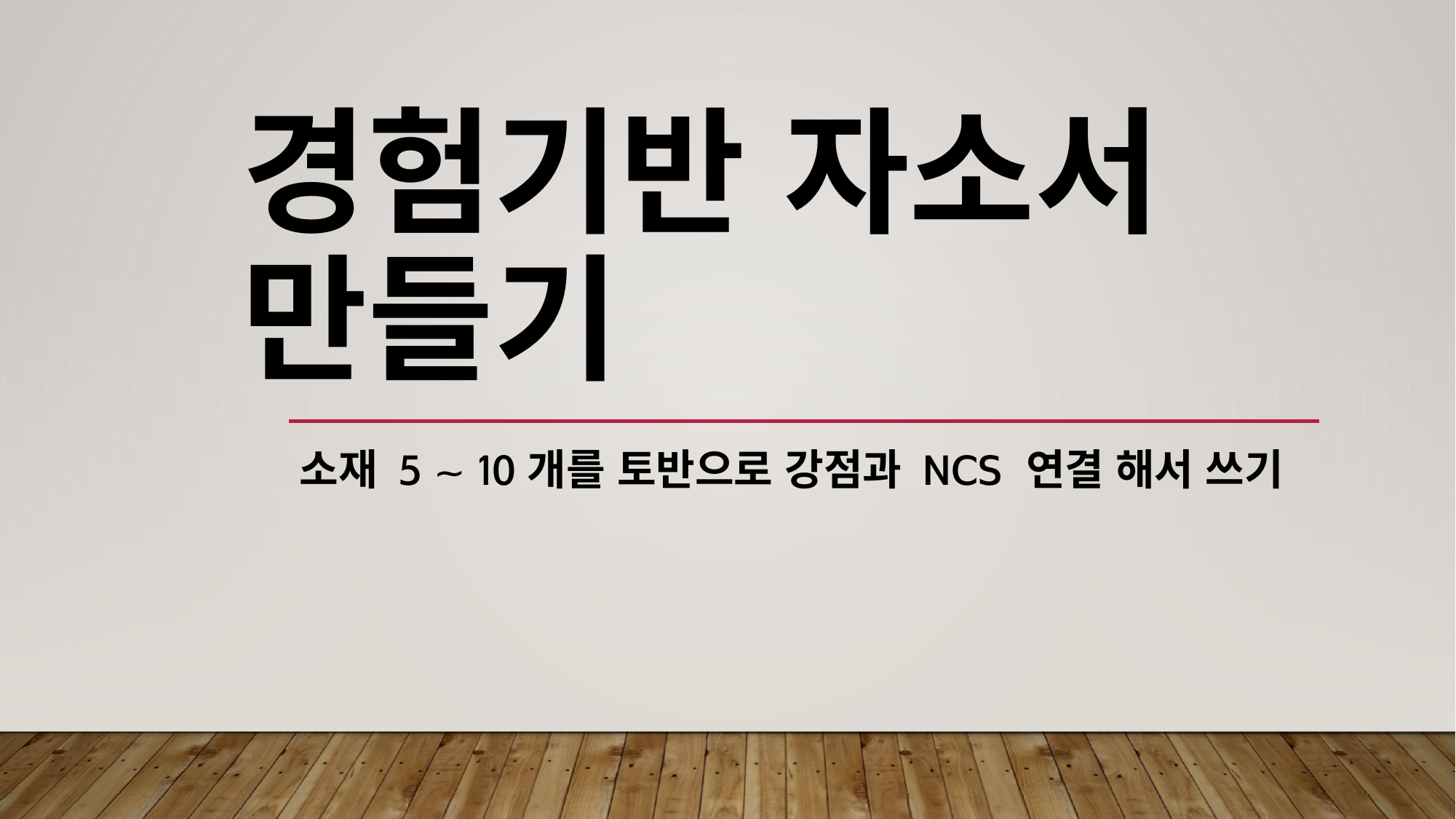

# 경험기반 자소서 만들기
소재 5 ~ 10개를 토반으로 강점과 ncs 연결 해서 쓰기